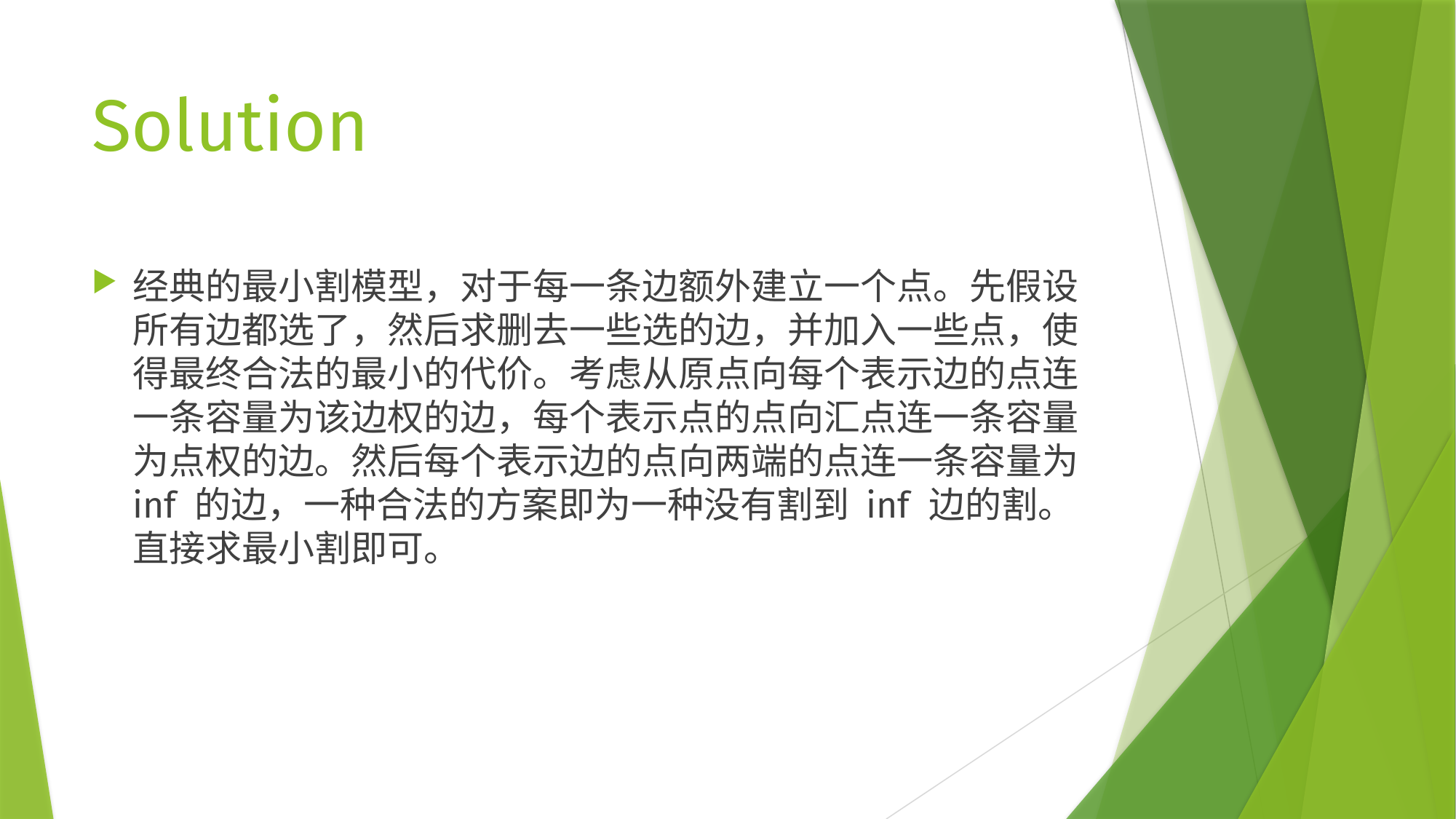

# Solution
经典的最小割模型，对于每一条边额外建立一个点。先假设所有边都选了，然后求删去一些选的边，并加入一些点，使得最终合法的最小的代价。考虑从原点向每个表示边的点连一条容量为该边权的边，每个表示点的点向汇点连一条容量为点权的边。然后每个表示边的点向两端的点连一条容量为 inf 的边，一种合法的方案即为一种没有割到 inf 边的割。直接求最小割即可。